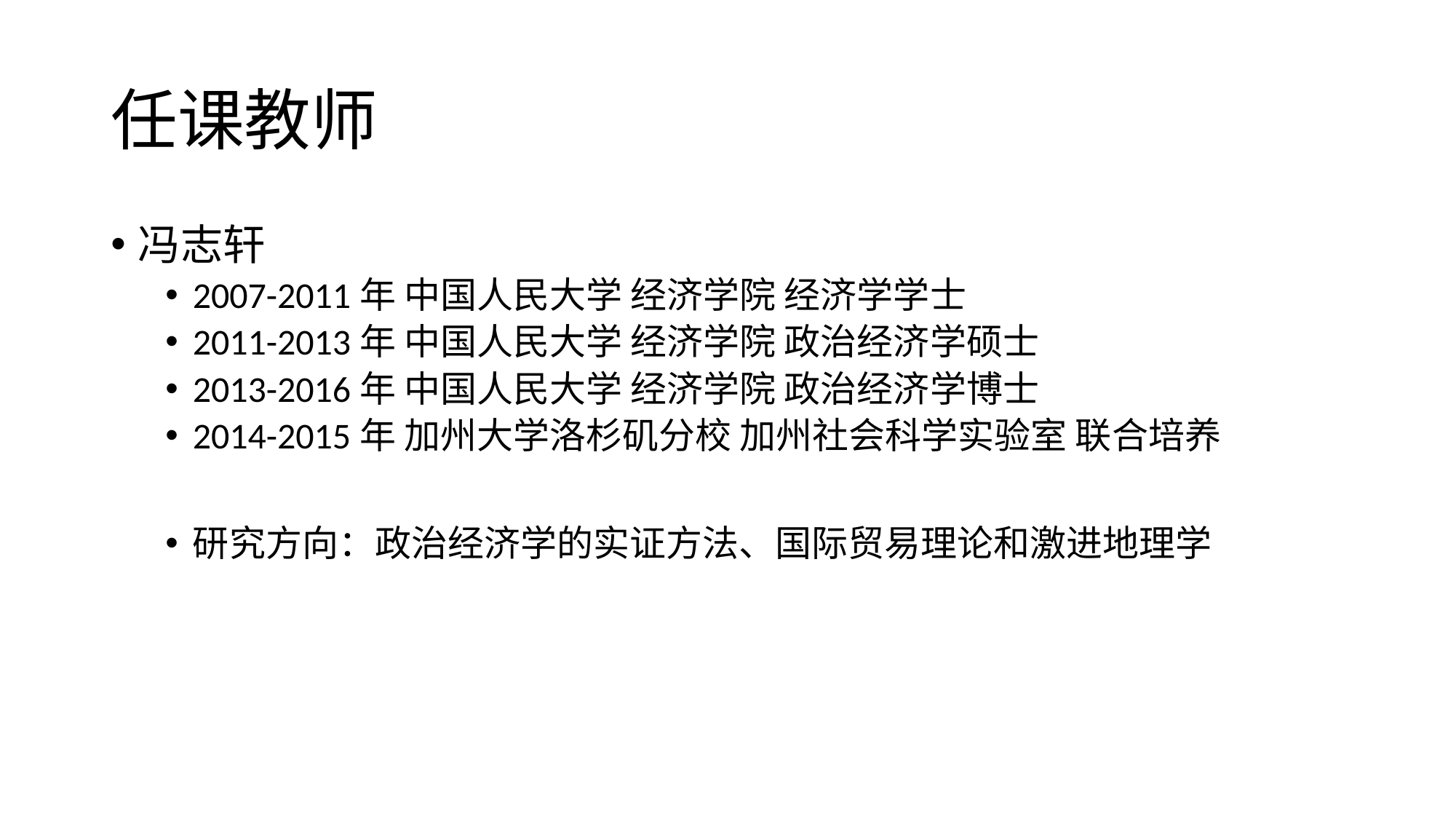

# 任课教师
冯志轩
2007-2011年 中国人民大学 经济学院 经济学学士
2011-2013年 中国人民大学 经济学院 政治经济学硕士
2013-2016年 中国人民大学 经济学院 政治经济学博士
2014-2015年 加州大学洛杉矶分校 加州社会科学实验室 联合培养

研究方向：政治经济学的实证方法、国际贸易理论和激进地理学